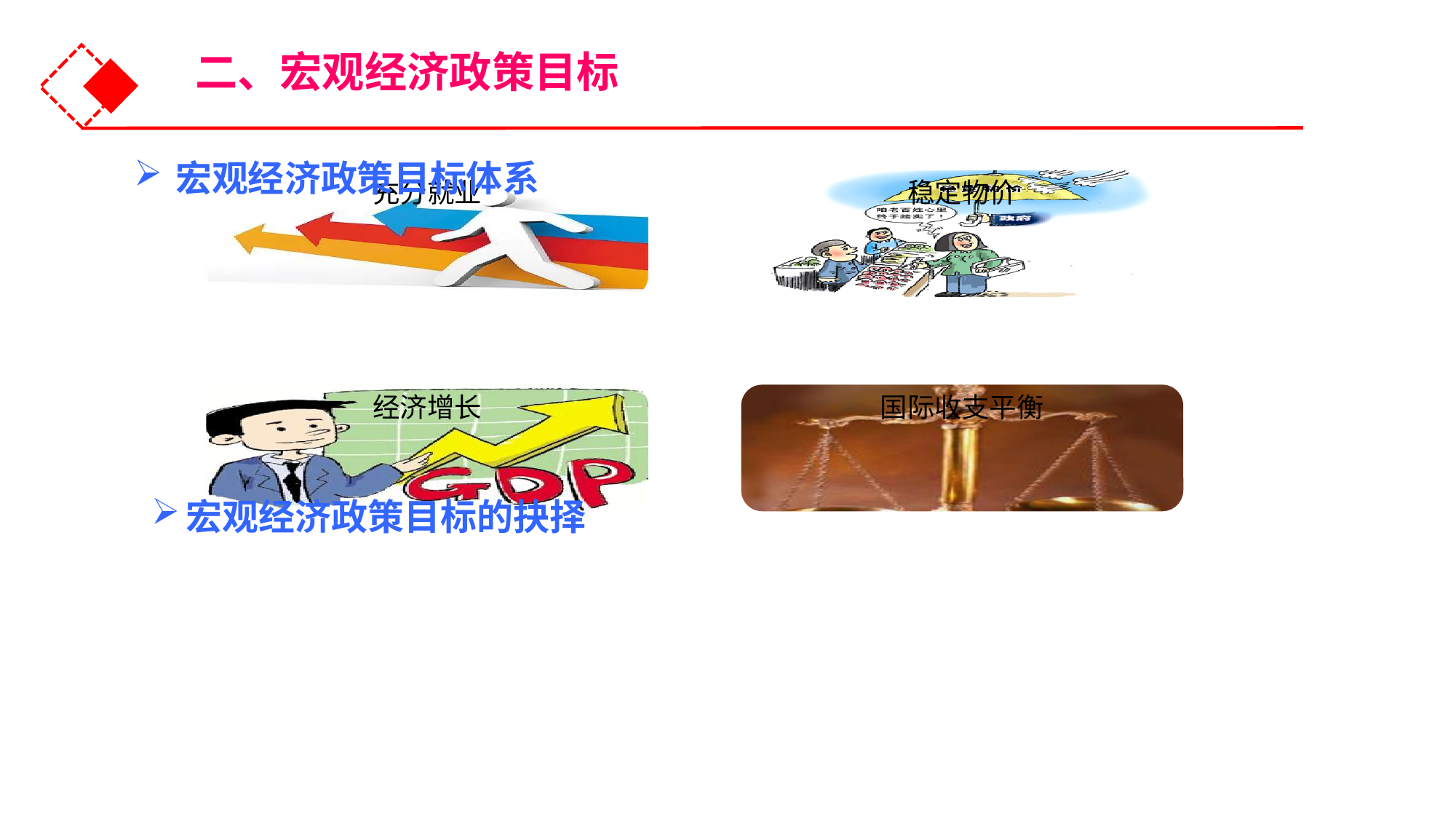

二、宏观经济政策目标

充分就业
稳定物价
经济增长
国际收支平衡
宏观经济政策目标体系
宏观经济政策目标的抉择